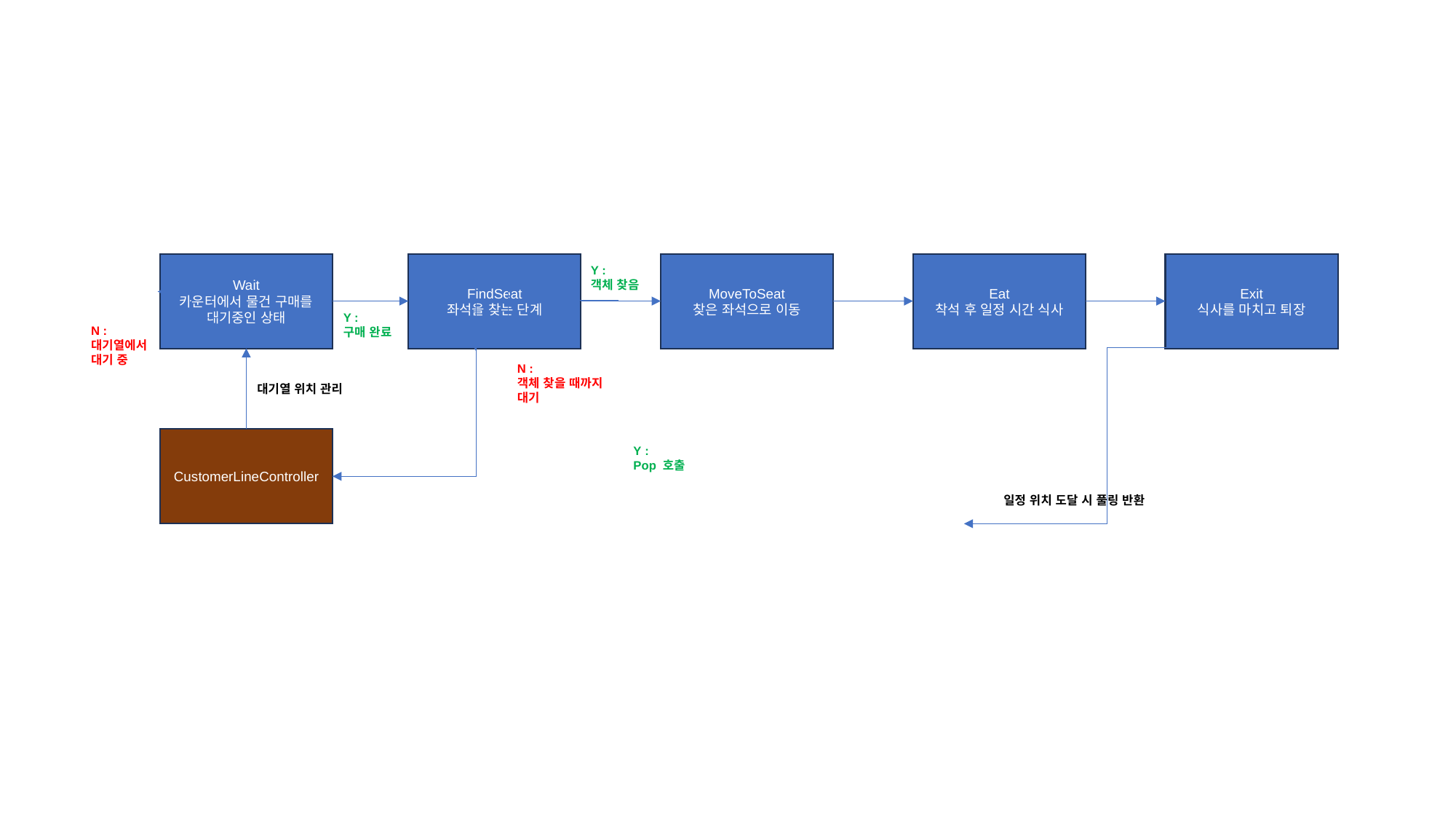

Wait
카운터에서 물건 구매를
대기중인 상태
FindSeat
좌석을 찾는 단계
MoveToSeat
찾은 좌석으로 이동
Eat
착석 후 일정 시간 식사
Exit
식사를 마치고 퇴장
Y :
객체 찾음
Y :
구매 완료
N :
대기열에서
대기 중
N :
객체 찾을 때까지
대기
대기열 위치 관리
CustomerLineController
Y :
Pop 호출
일정 위치 도달 시 풀링 반환